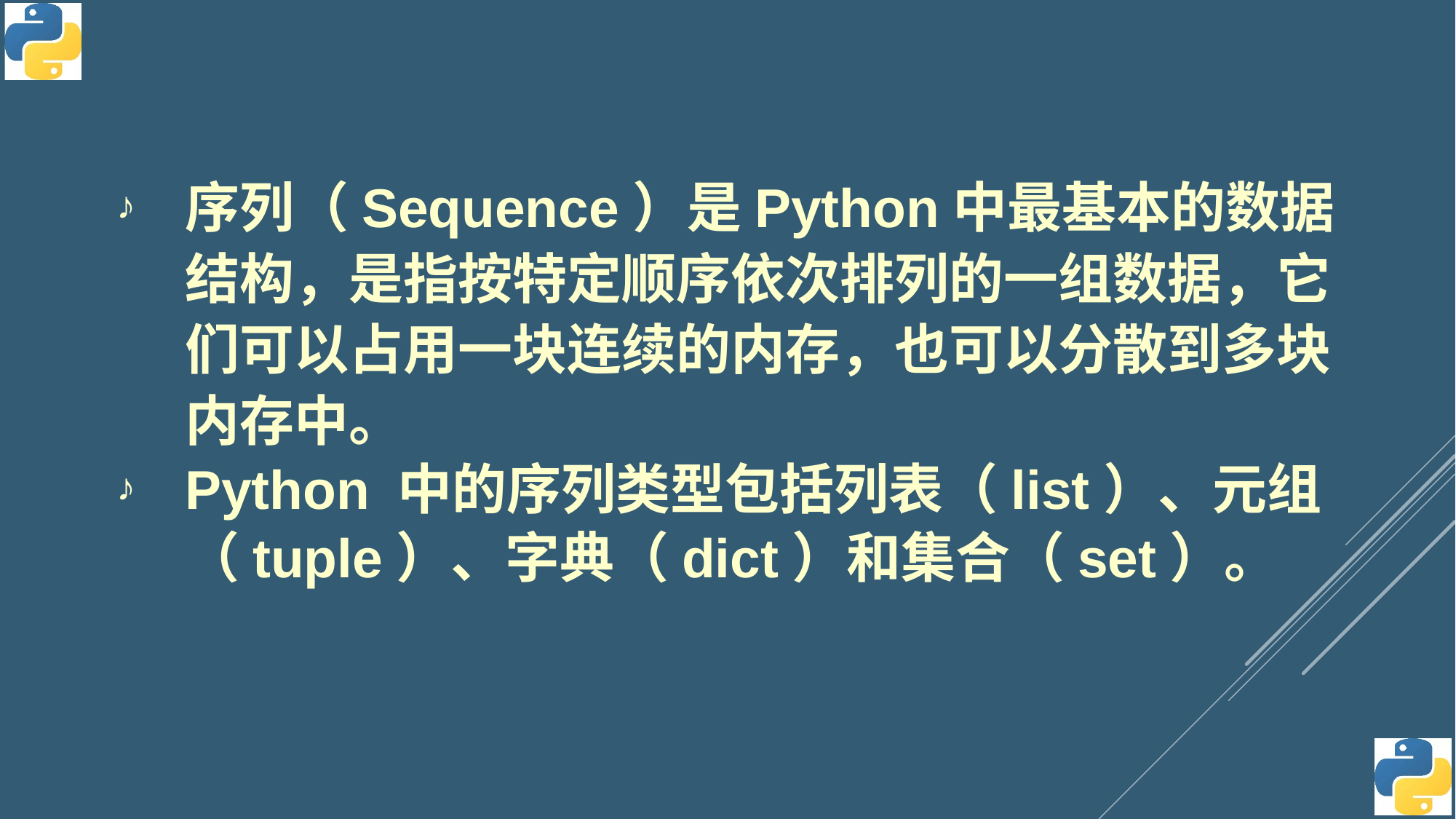

序列（Sequence）是Python中最基本的数据结构，是指按特定顺序依次排列的一组数据，它们可以占用一块连续的内存，也可以分散到多块内存中。
Python 中的序列类型包括列表（list）、元组（tuple）、字典（dict）和集合（set）。